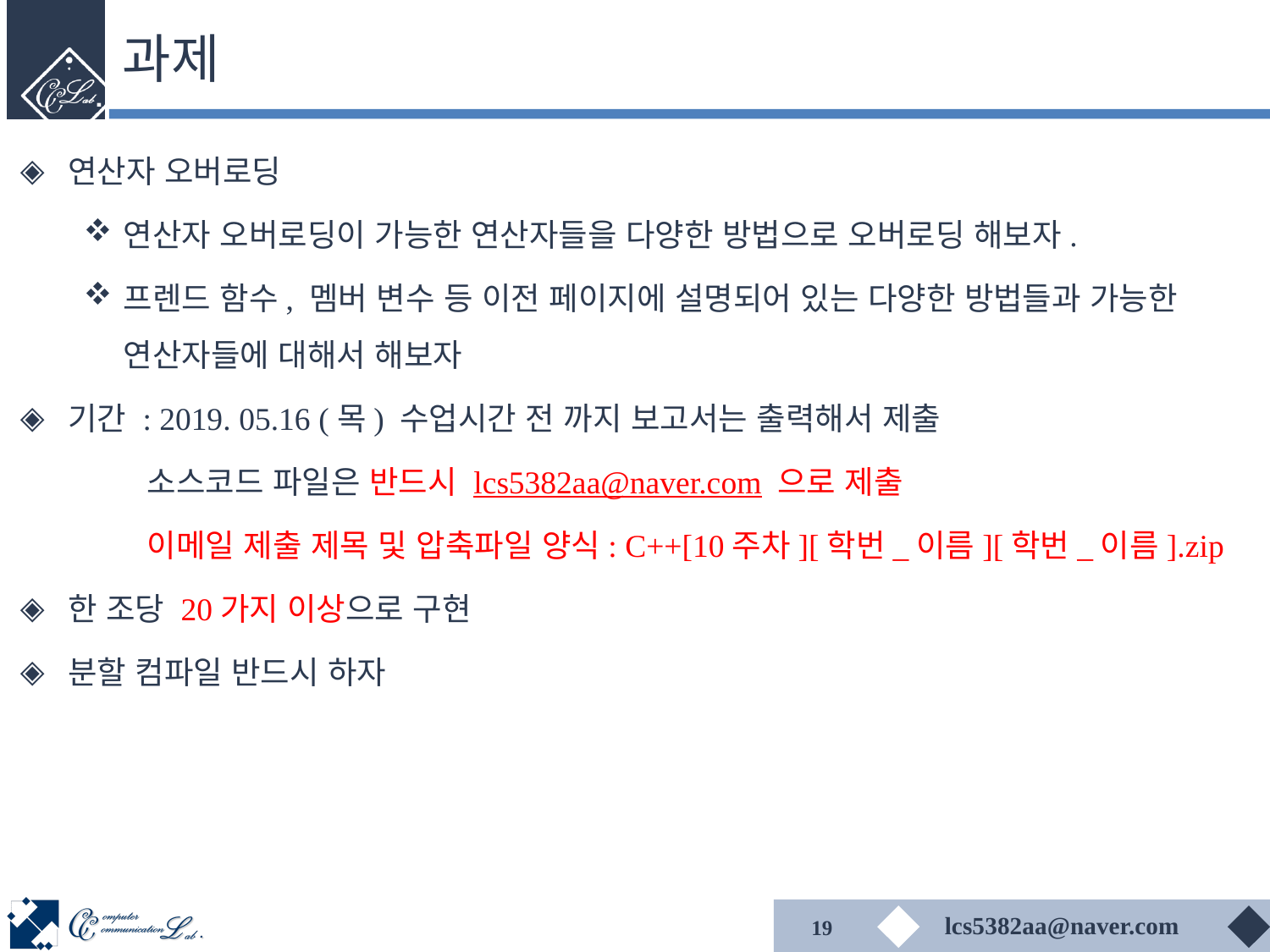

# 과제

연산자 오버로딩
연산자 오버로딩이 가능한 연산자들을 다양한 방법으로 오버로딩 해보자.
프렌드 함수, 멤버 변수 등 이전 페이지에 설명되어 있는 다양한 방법들과 가능한 연산자들에 대해서 해보자
기간 : 2019. 05.16 (목) 수업시간 전 까지 보고서는 출력해서 제출
	소스코드 파일은 반드시 lcs5382aa@naver.com 으로 제출
	이메일 제출 제목 및 압축파일 양식: C++[10주차][학번_이름][학번_이름].zip
한 조당 20가지 이상으로 구현
분할 컴파일 반드시 하자